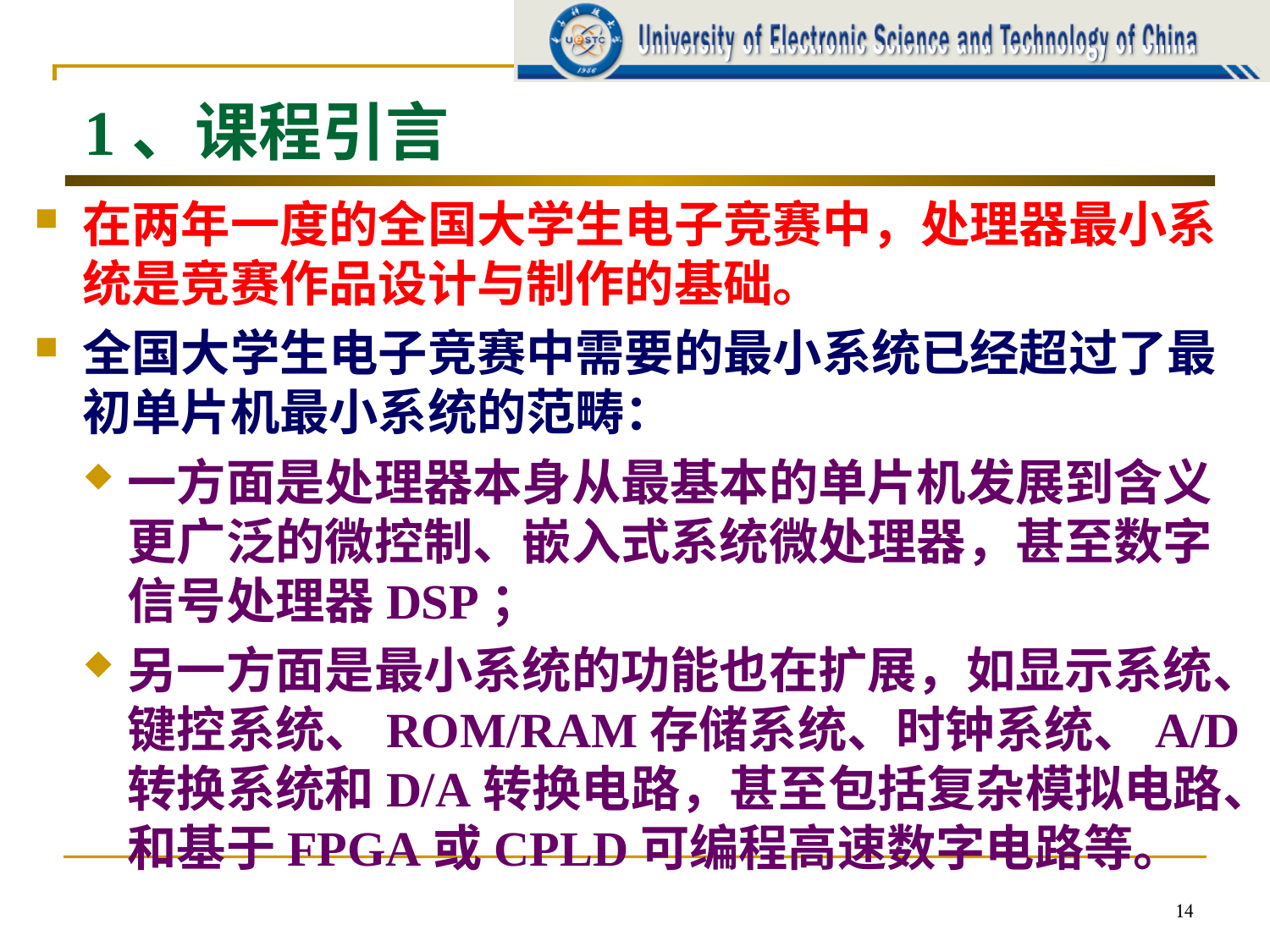

# 1、课程引言
在两年一度的全国大学生电子竞赛中，处理器最小系统是竞赛作品设计与制作的基础。
全国大学生电子竞赛中需要的最小系统已经超过了最初单片机最小系统的范畴：
一方面是处理器本身从最基本的单片机发展到含义更广泛的微控制、嵌入式系统微处理器，甚至数字信号处理器DSP；
另一方面是最小系统的功能也在扩展，如显示系统、键控系统、ROM/RAM存储系统、时钟系统、A/D转换系统和D/A转换电路，甚至包括复杂模拟电路、和基于FPGA或CPLD可编程高速数字电路等。
14